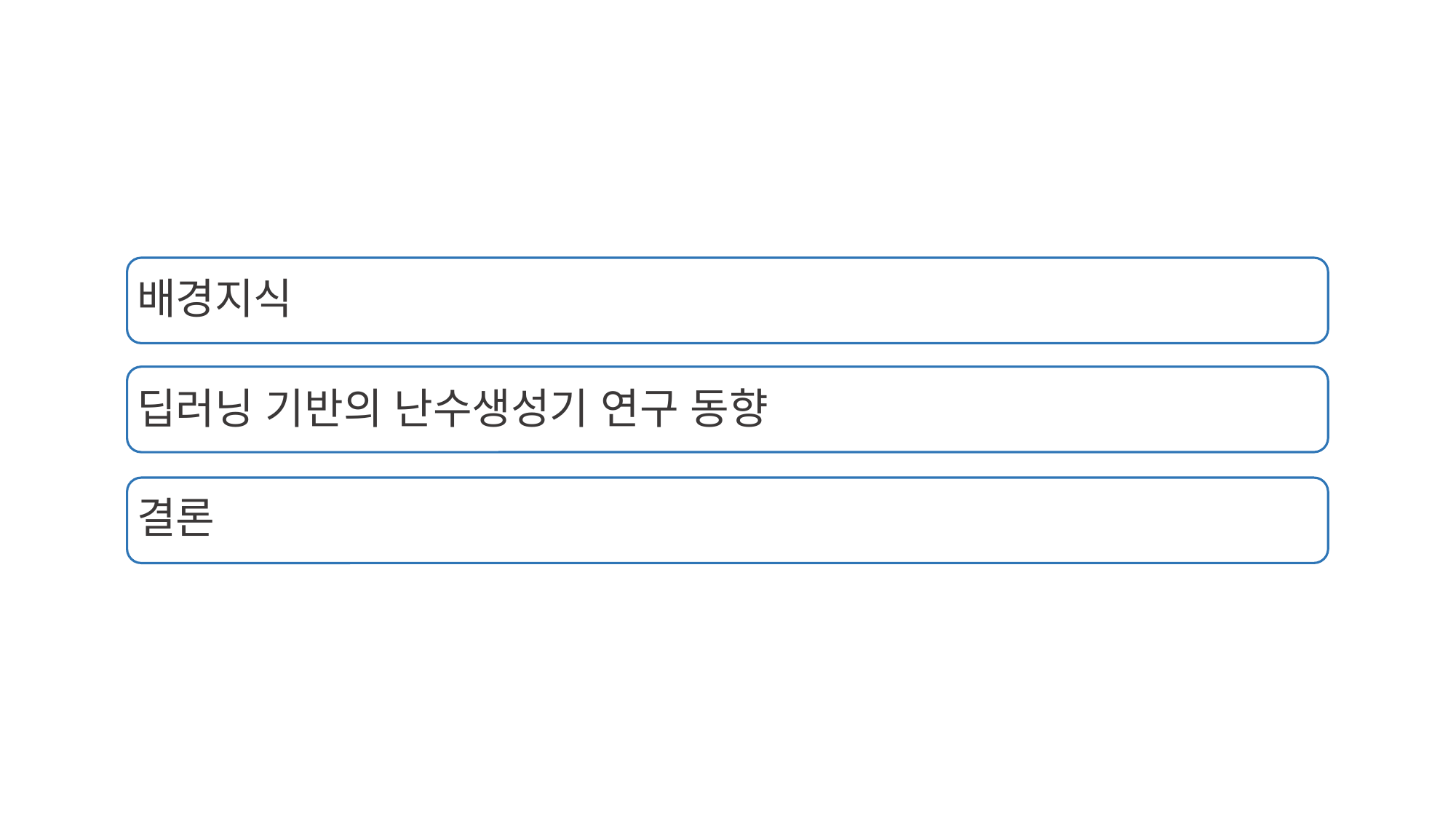

배경지식
딥러닝 기반의 난수생성기 연구 동향
결론